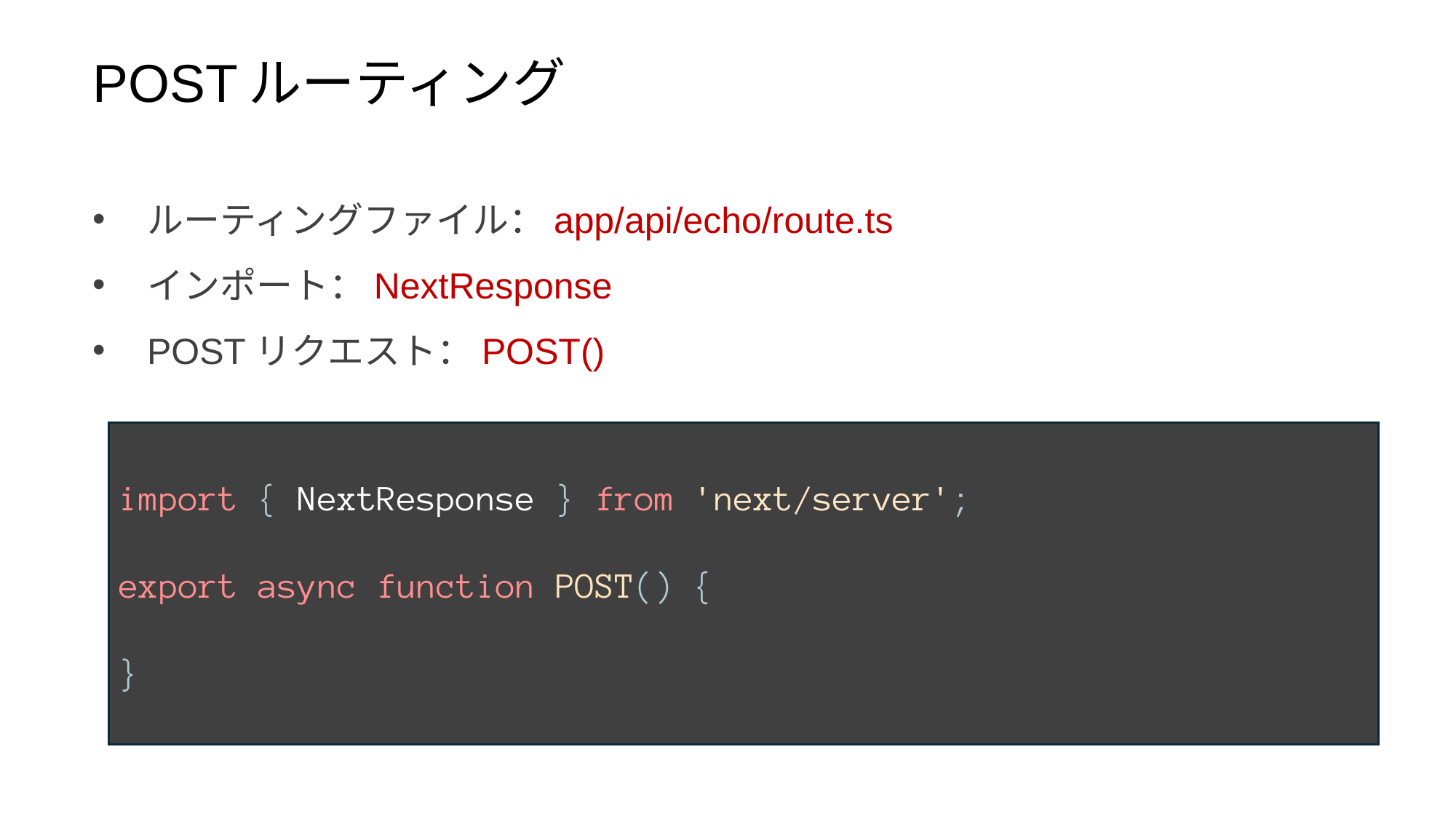

POSTルーティング
ルーティングファイル：app/api/echo/route.ts
インポート：NextResponse
POSTリクエスト：POST()
import { NextResponse } from 'next/server';

export async function POST() {

}